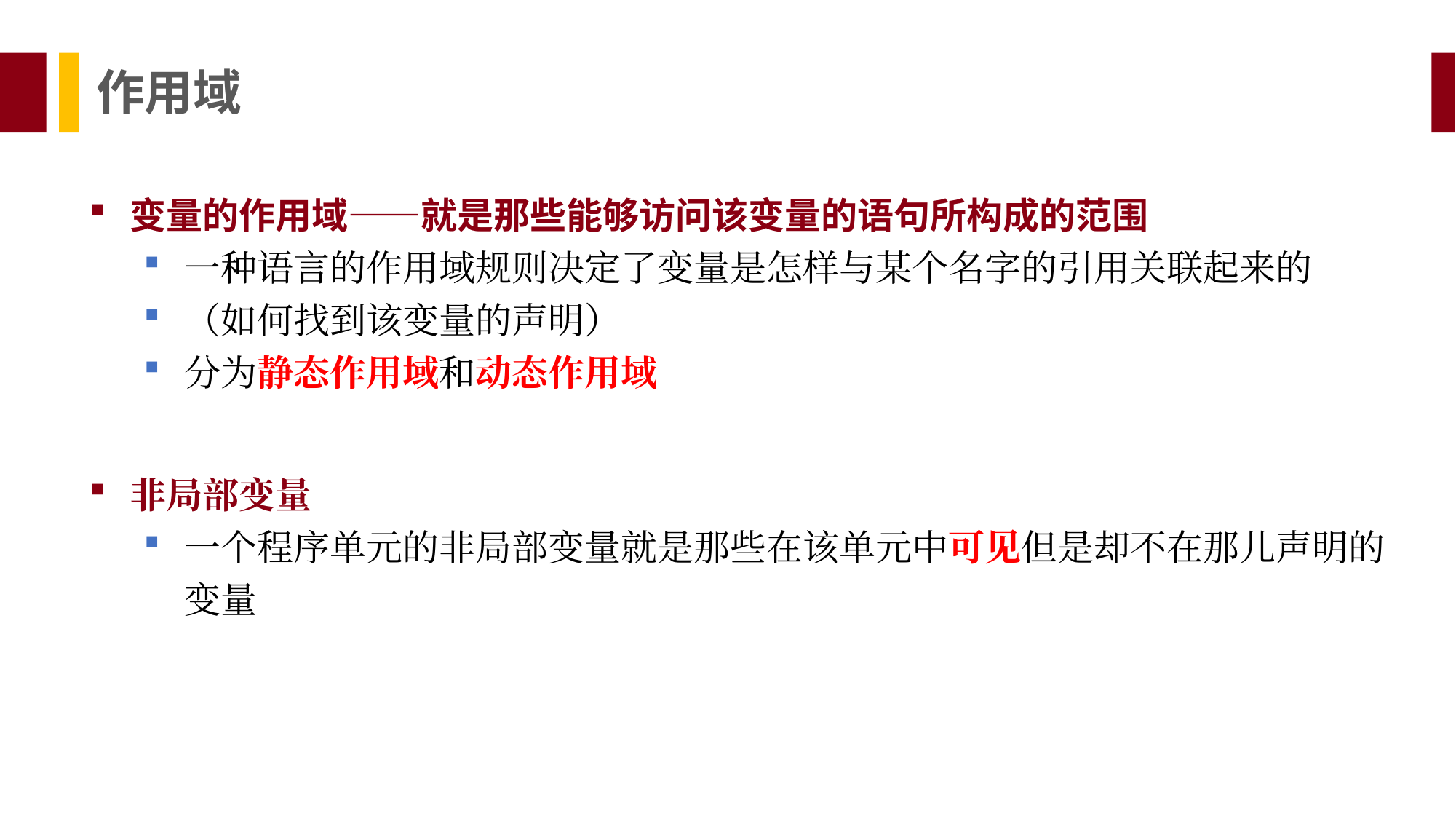

作用域
变量的作用域——就是那些能够访问该变量的语句所构成的范围
一种语言的作用域规则决定了变量是怎样与某个名字的引用关联起来的
（如何找到该变量的声明）
分为静态作用域和动态作用域

非局部变量
一个程序单元的非局部变量就是那些在该单元中可见但是却不在那儿声明的变量